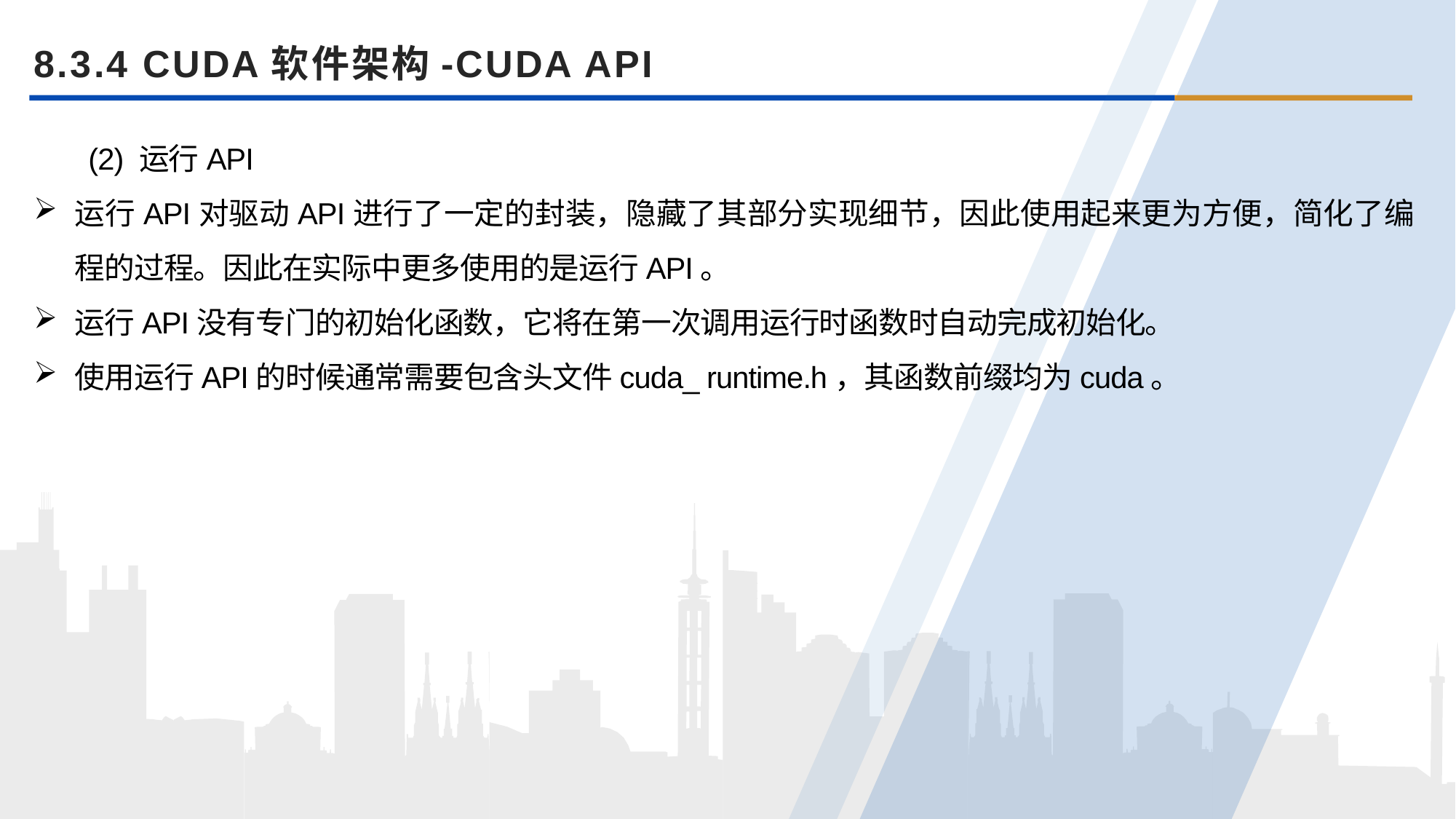

8.3.4 CUDA软件架构-CUDA API
(2) 运行API
运行API对驱动API进行了一定的封装，隐藏了其部分实现细节，因此使用起来更为方便，简化了编程的过程。因此在实际中更多使用的是运行API。
运行API没有专门的初始化函数，它将在第一次调用运行时函数时自动完成初始化。
使用运行API的时候通常需要包含头文件cuda_ runtime.h，其函数前缀均为cuda。